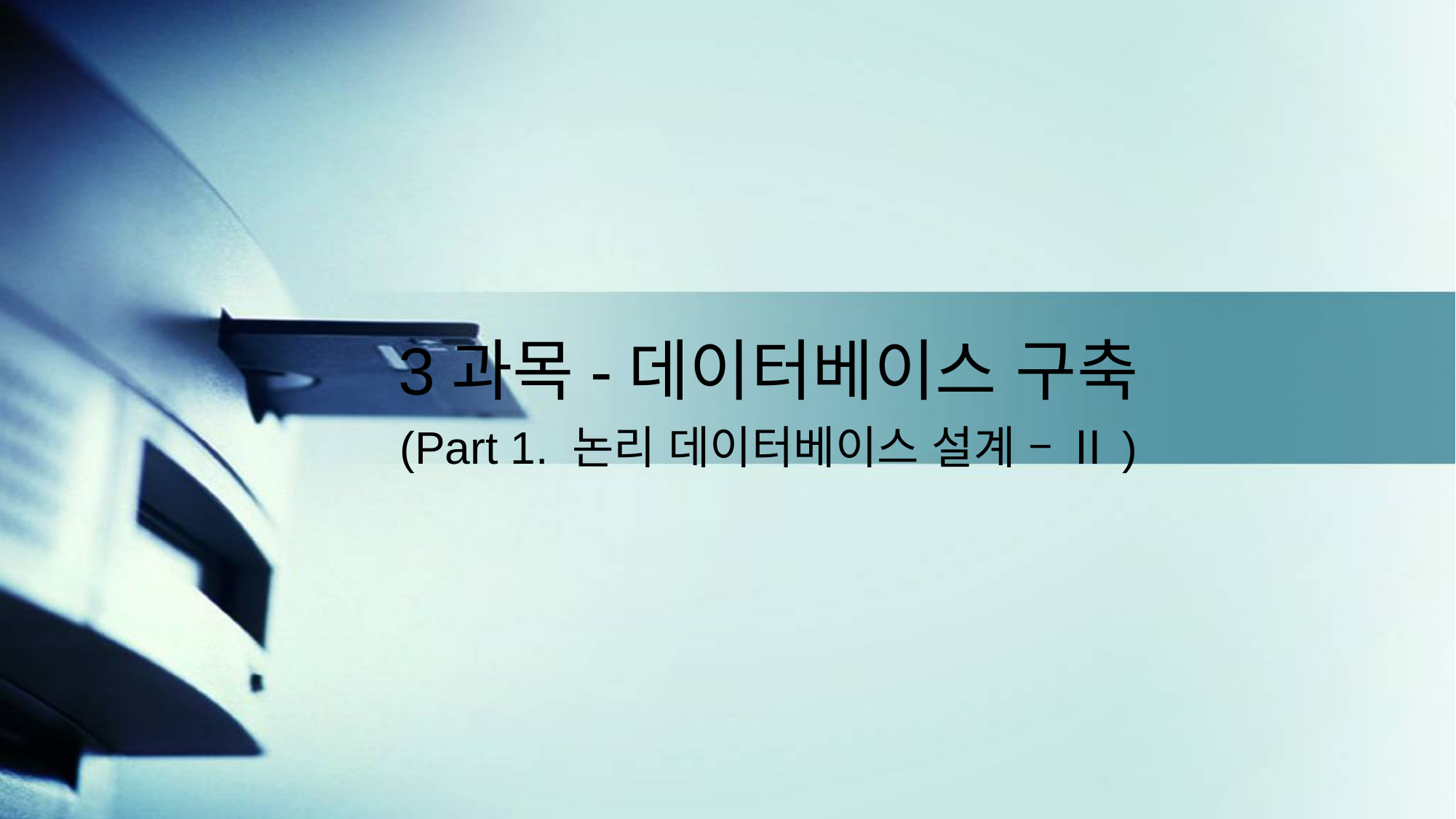

3과목-데이터베이스 구축
(Part 1. 논리 데이터베이스 설계 – Ⅱ)